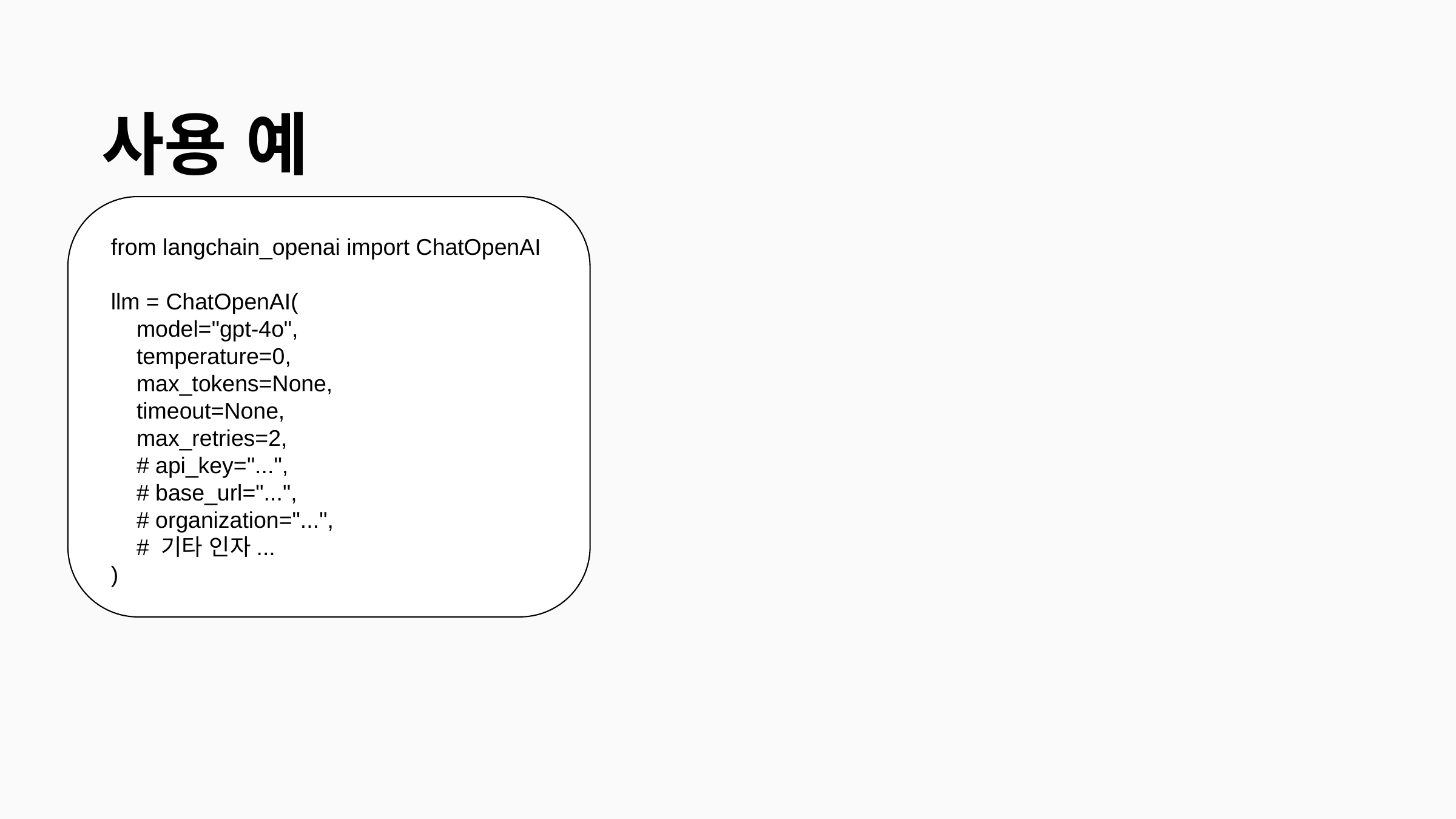

사용 예

from langchain_openai import ChatOpenAI

llm = ChatOpenAI(
    model="gpt-4o",
    temperature=0,
    max_tokens=None,
    timeout=None,
    max_retries=2,
    # api_key="...",
    # base_url="...",
    # organization="...",
    # 기타 인자...
)